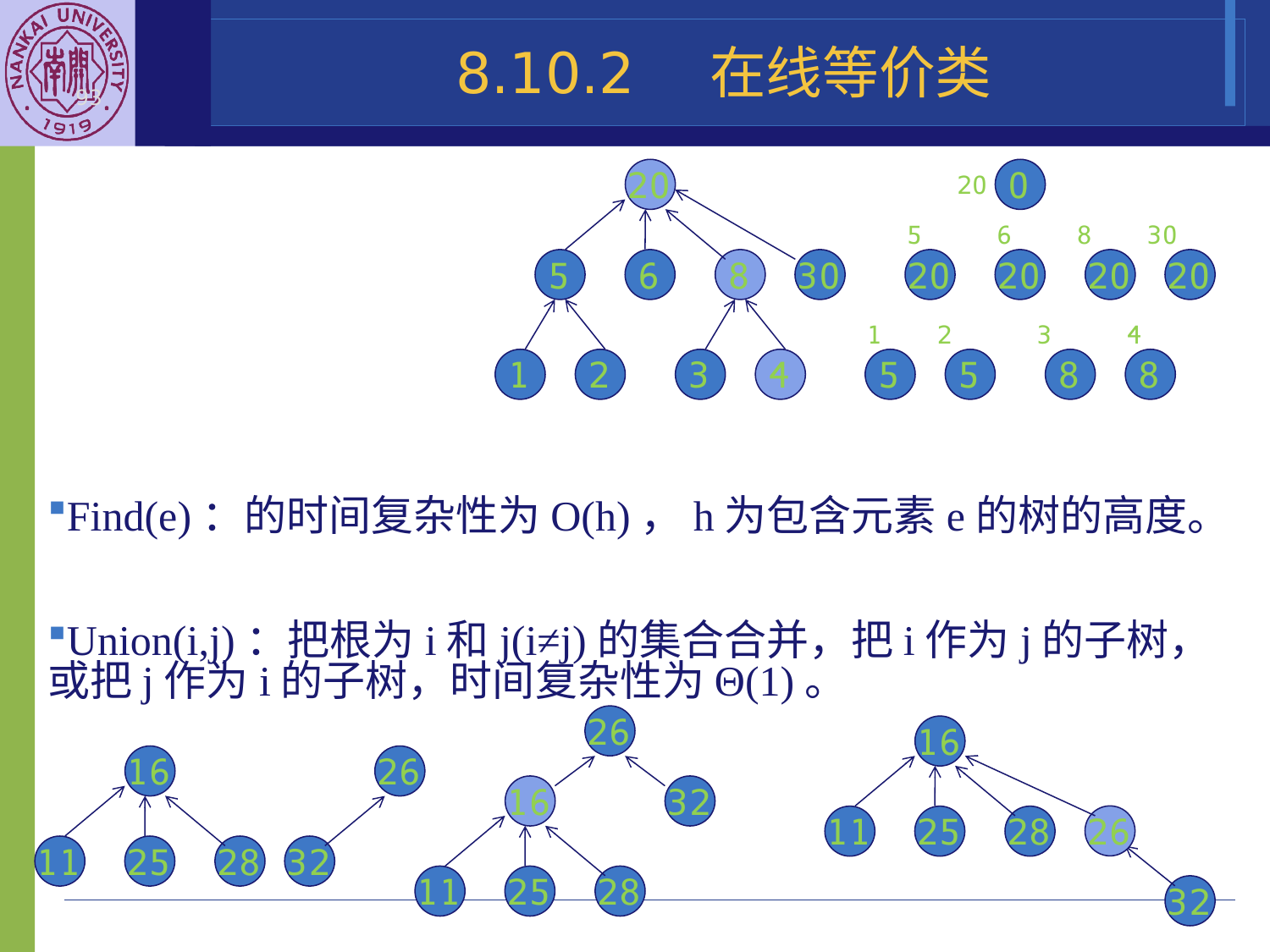

8.10.2	在线等价类
93

20
0
20

5
6
8
30
5
6
8
30
20
20
20
20

1
2
3
4
1
2
3
4
5
5
8
8

Find(e)：的时间复杂性为O(h)，h为包含元素e的树的高度。

Union(i,j)：把根为i和j(i≠j)的集合合并，把i作为j的子树，或把j作为i的子树，时间复杂性为Θ(1)。

26
16
16
26

16
32

26
11
25
28

11
25
28
32

11
25
28
32
93